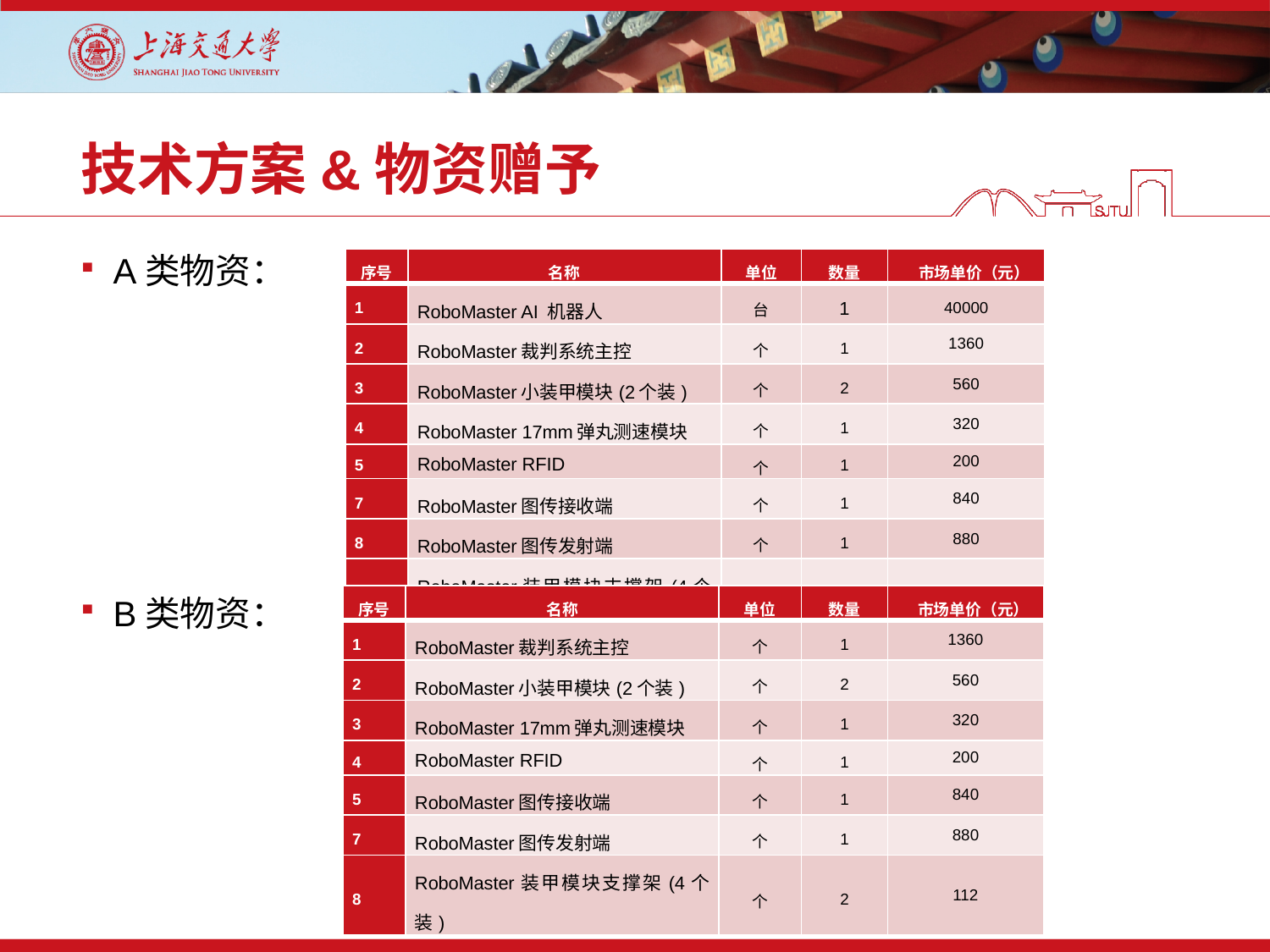

# 技术方案&物资赠予
A类物资：

B类物资：
| 序号 | 名称 | 单位 | 数量 | 市场单价（元） |
| --- | --- | --- | --- | --- |
| 1 | RoboMaster AI 机器人 | 台 | 1 | 40000 |
| 2 | RoboMaster裁判系统主控 | 个 | 1 | 1360 |
| 3 | RoboMaster小装甲模块(2个装) | 个 | 2 | 560 |
| 4 | RoboMaster 17mm弹丸测速模块 | 个 | 1 | 320 |
| 5 | RoboMaster RFID | 个 | 1 | 200 |
| 7 | RoboMaster图传接收端 | 个 | 1 | 840 |
| 8 | RoboMaster图传发射端 | 个 | 1 | 880 |
| 9 | RoboMaster装甲模块支撑架(4个装) | 个 | 2 | 112 |
| 序号 | 名称 | 单位 | 数量 | 市场单价（元） |
| --- | --- | --- | --- | --- |
| 1 | RoboMaster裁判系统主控 | 个 | 1 | 1360 |
| 2 | RoboMaster小装甲模块(2个装) | 个 | 2 | 560 |
| 3 | RoboMaster 17mm弹丸测速模块 | 个 | 1 | 320 |
| 4 | RoboMaster RFID | 个 | 1 | 200 |
| 5 | RoboMaster图传接收端 | 个 | 1 | 840 |
| 7 | RoboMaster图传发射端 | 个 | 1 | 880 |
| 8 | RoboMaster装甲模块支撑架(4个装) | 个 | 2 | 112 |